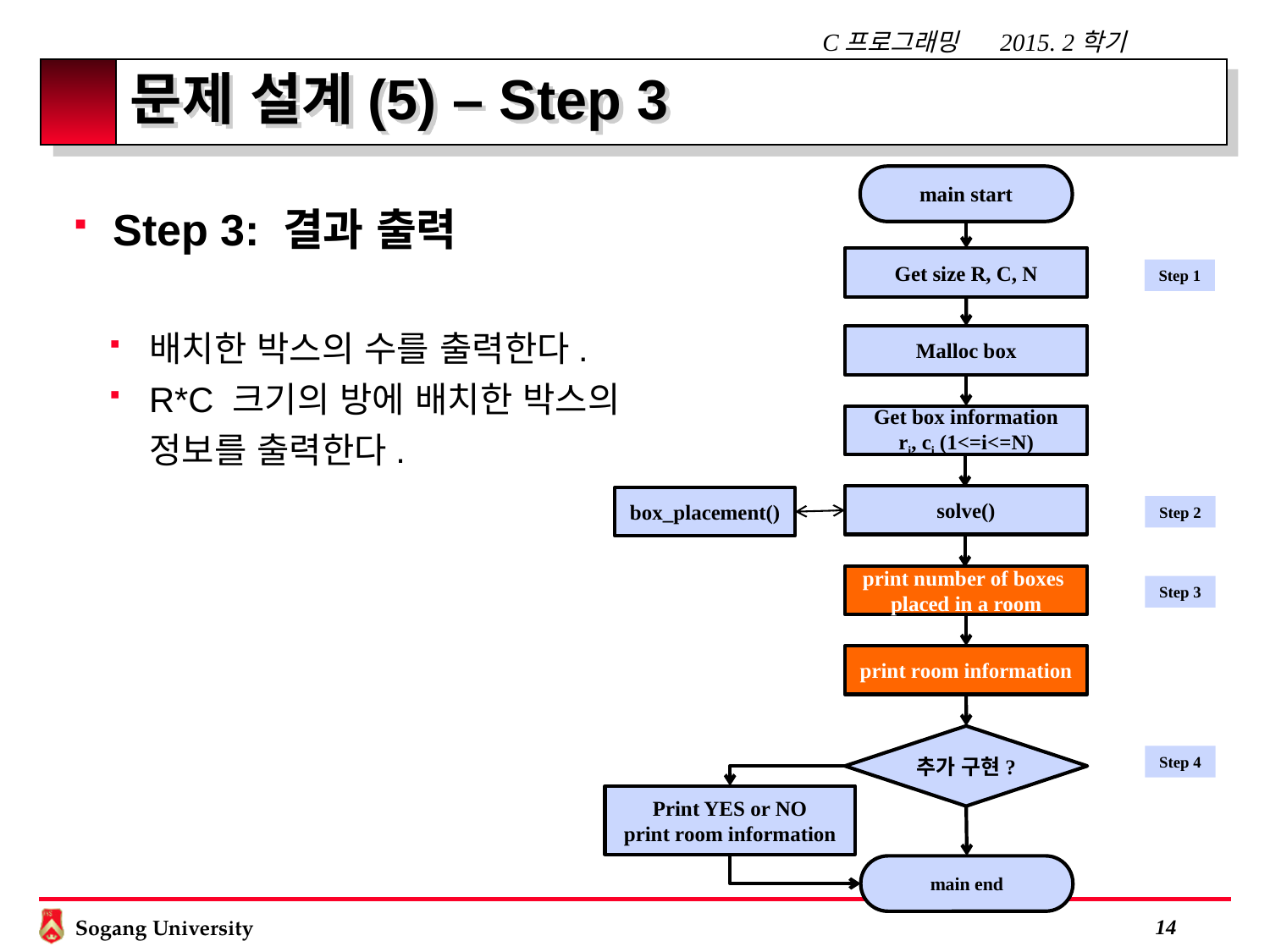

# 문제 설계(5) – Step 3
main start
Step 3: 결과 출력

배치한 박스의 수를 출력한다.
R*C 크기의 방에 배치한 박스의
정보를 출력한다.

Get size R, C, N
Step 1
Malloc box
Get box information
ri, ci (1<=i<=N)
solve()
box_placement()
Step 2
print number of boxes  placed in a room
Step 3
print room information
추가 구현?
Step 4
Print YES or NO
print room information
main end
 14